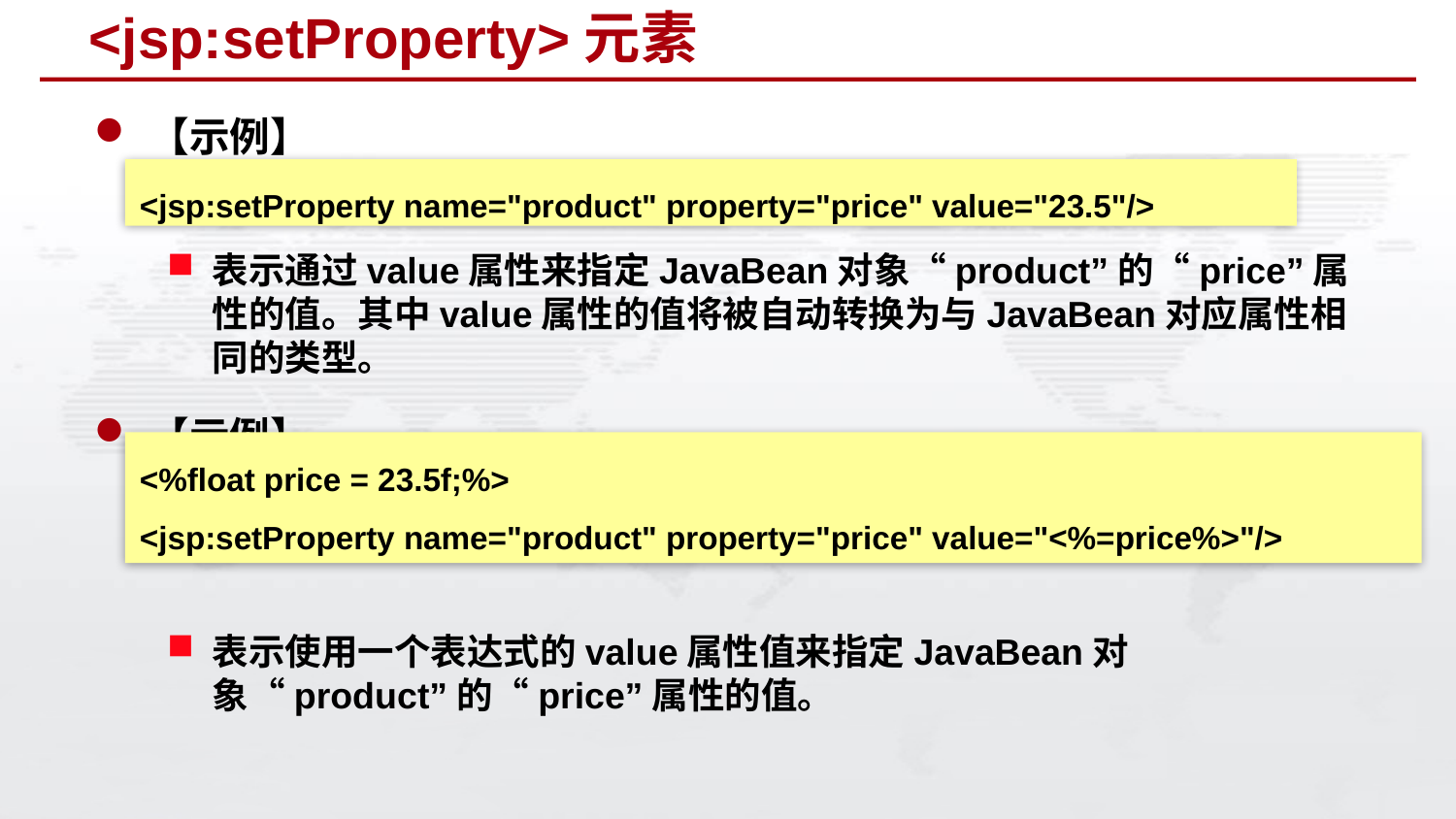

# <jsp:setProperty>元素
【示例】

表示通过value属性来指定JavaBean对象“product”的“price”属性的值。其中value属性的值将被自动转换为与JavaBean对应属性相同的类型。
【示例】

表示使用一个表达式的value属性值来指定JavaBean对象“product”的“price”属性的值。

<jsp:setProperty name="product" property="price" value="23.5"/>
<%float price = 23.5f;%>
<jsp:setProperty name="product" property="price" value="<%=price%>"/>